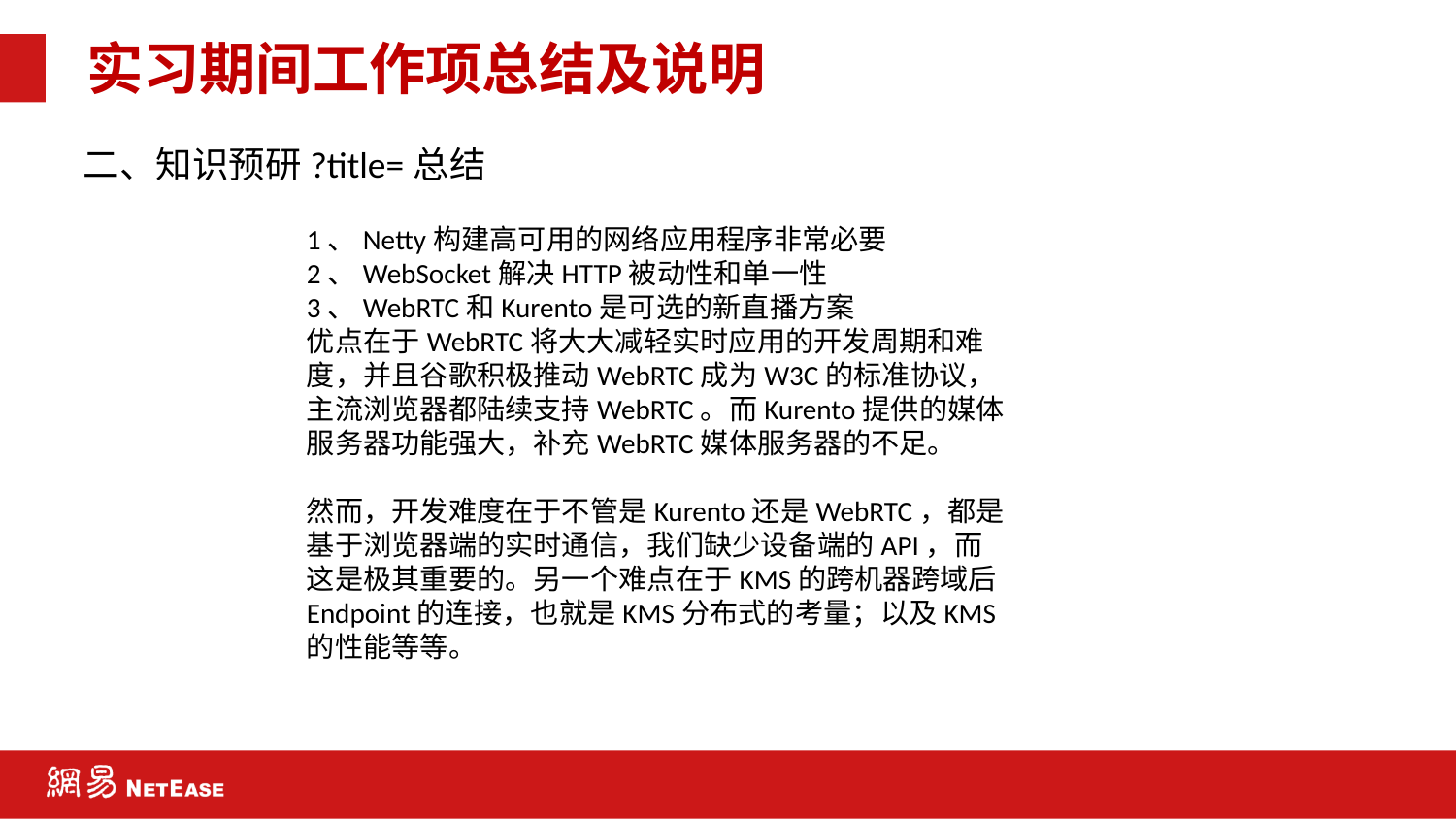

# 实习期间工作项总结及说明
二、知识预研?title=总结
1、Netty构建高可用的网络应用程序非常必要
2、WebSocket解决HTTP被动性和单一性
3、WebRTC和Kurento是可选的新直播方案
优点在于WebRTC将大大减轻实时应用的开发周期和难度，并且谷歌积极推动WebRTC成为W3C的标准协议，主流浏览器都陆续支持WebRTC。而Kurento提供的媒体服务器功能强大，补充WebRTC媒体服务器的不足。

然而，开发难度在于不管是Kurento还是WebRTC，都是基于浏览器端的实时通信，我们缺少设备端的API，而这是极其重要的。另一个难点在于KMS的跨机器跨域后Endpoint的连接，也就是KMS分布式的考量；以及KMS的性能等等。